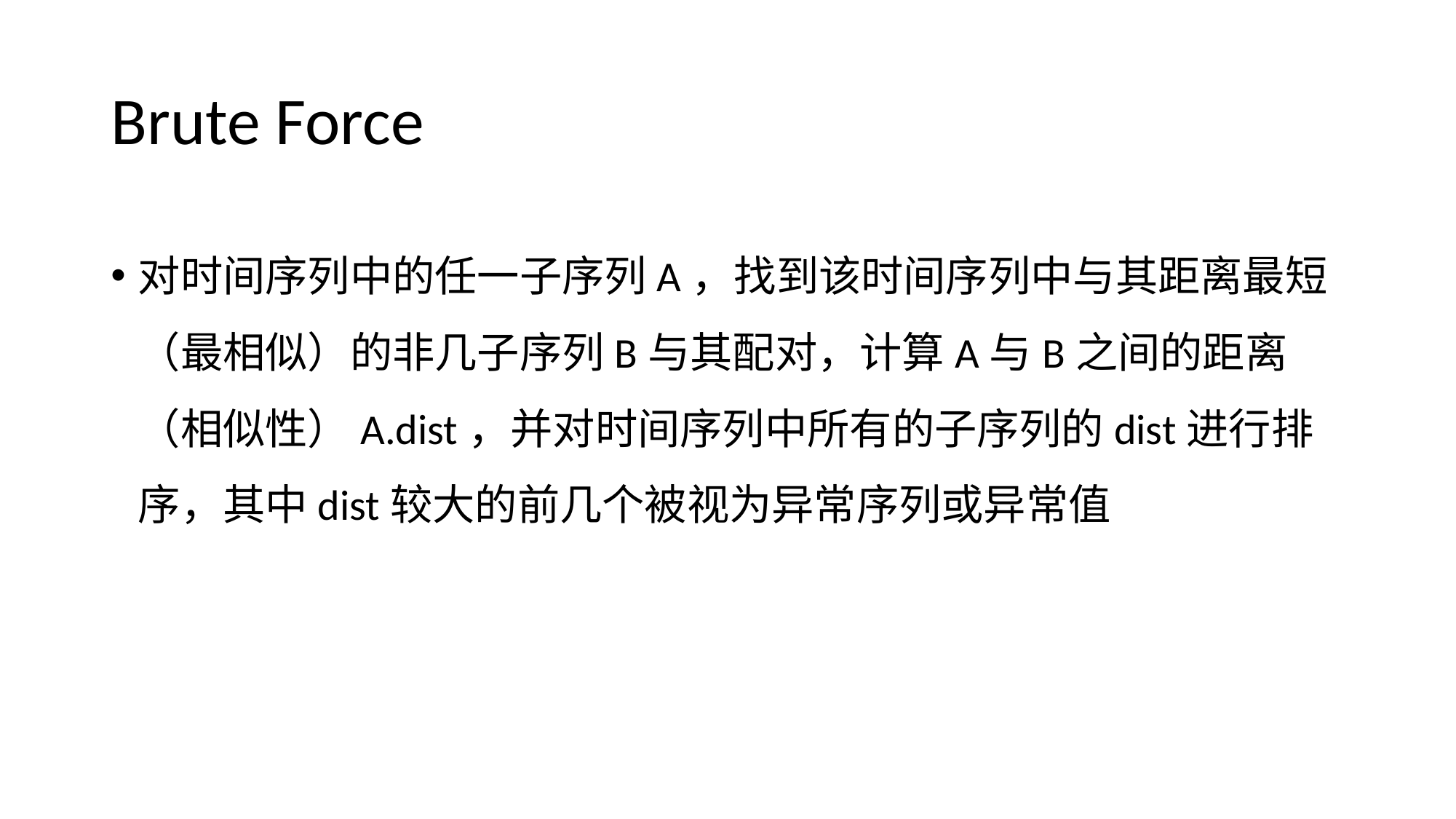

# Brute Force
对时间序列中的任一子序列A，找到该时间序列中与其距离最短（最相似）的非几子序列B与其配对，计算A与B之间的距离（相似性）A.dist，并对时间序列中所有的子序列的dist进行排序，其中dist较大的前几个被视为异常序列或异常值